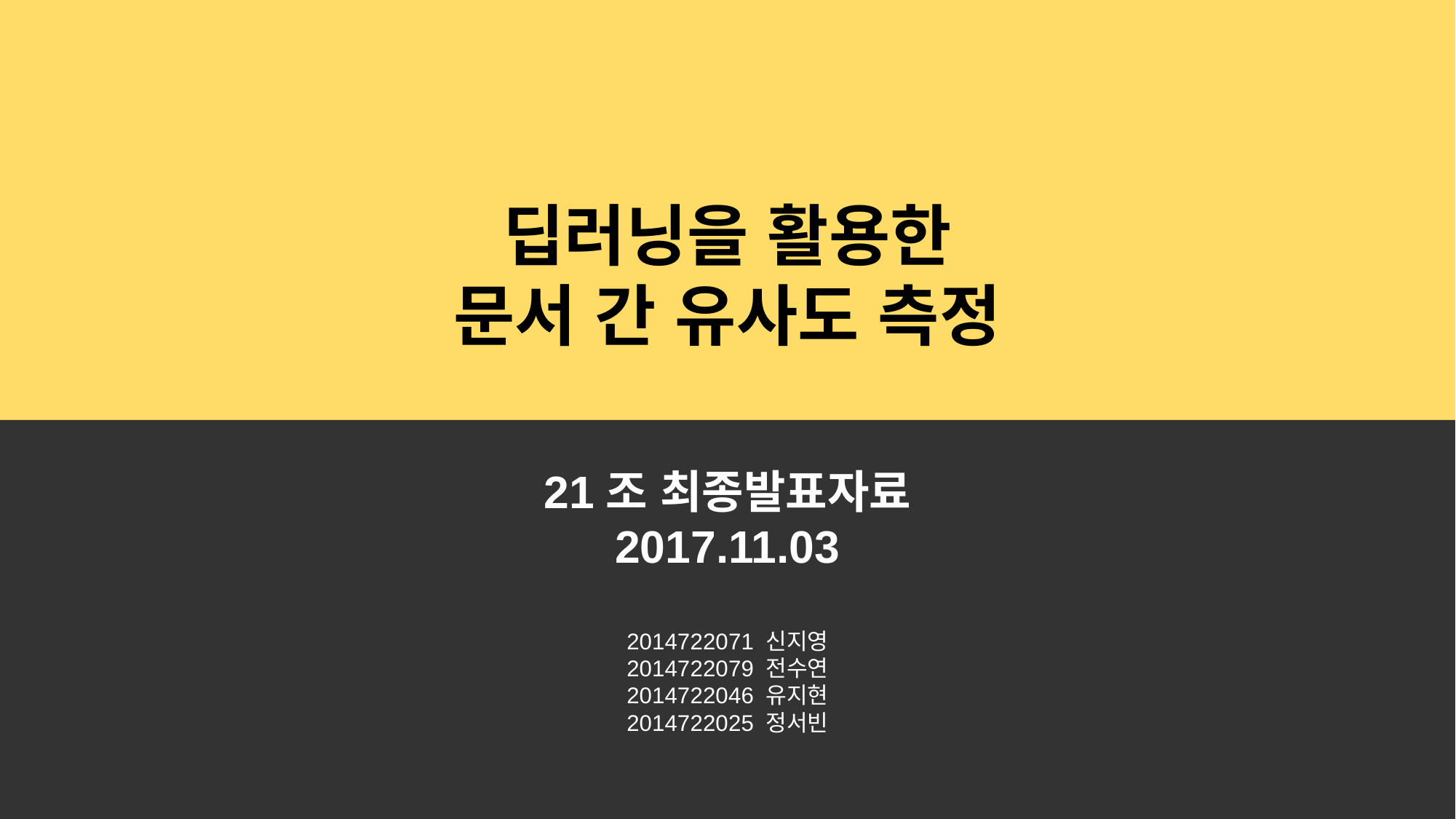

딥러닝을 활용한
문서 간 유사도 측정

21조 최종발표자료
2017.11.03

2014722071 신지영
2014722079 전수연
2014722046 유지현
2014722025 정서빈